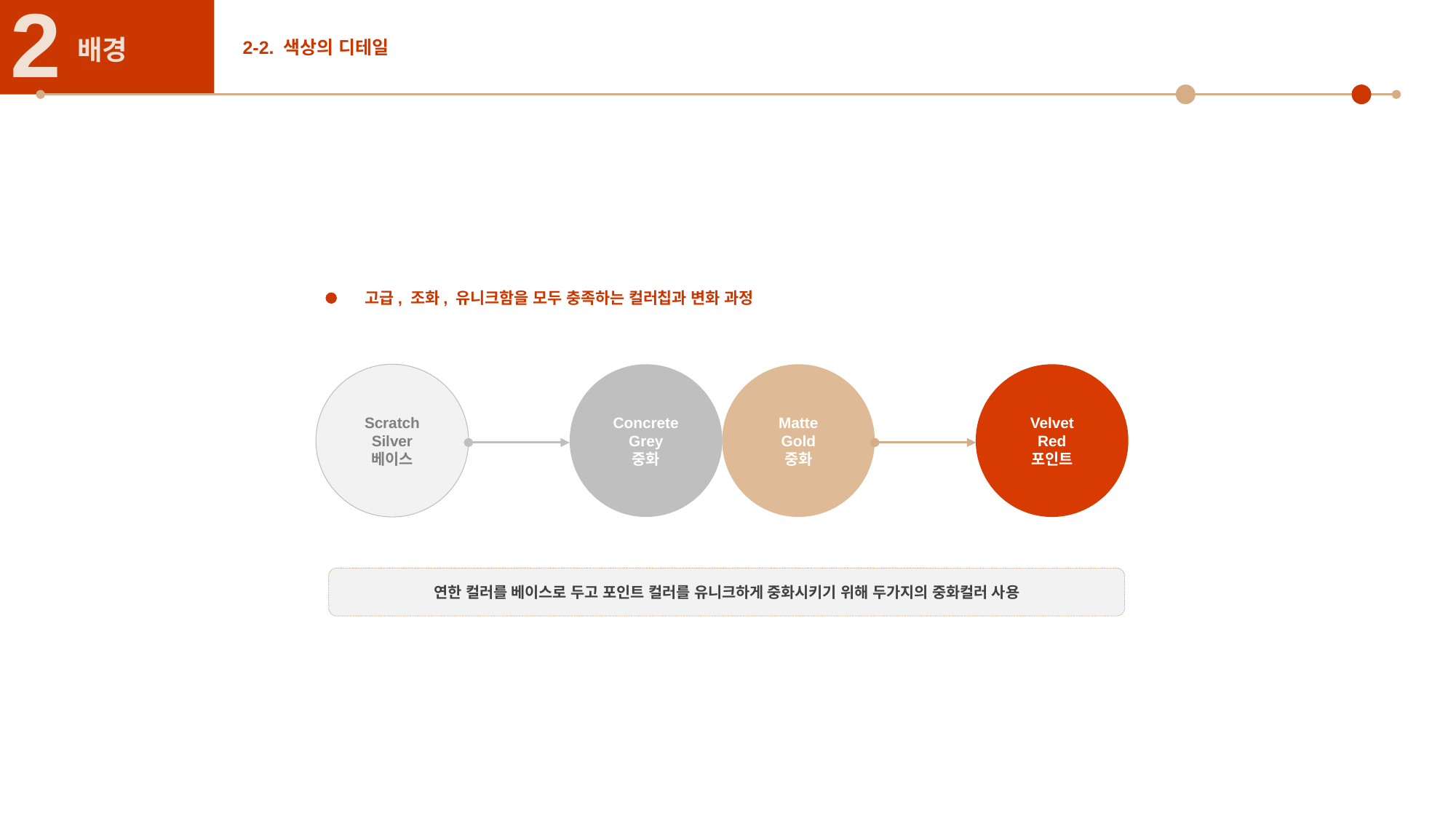

2

배경
2-2. 색상의 디테일

고급, 조화, 유니크함을 모두 충족하는 컬러칩과 변화 과정

Scratch
Silver
베이스
Concrete
Grey
중화
Matte
Gold
중화
Velvet
Red
포인트
연한 컬러를 베이스로 두고 포인트 컬러를 유니크하게 중화시키기 위해 두가지의 중화컬러 사용